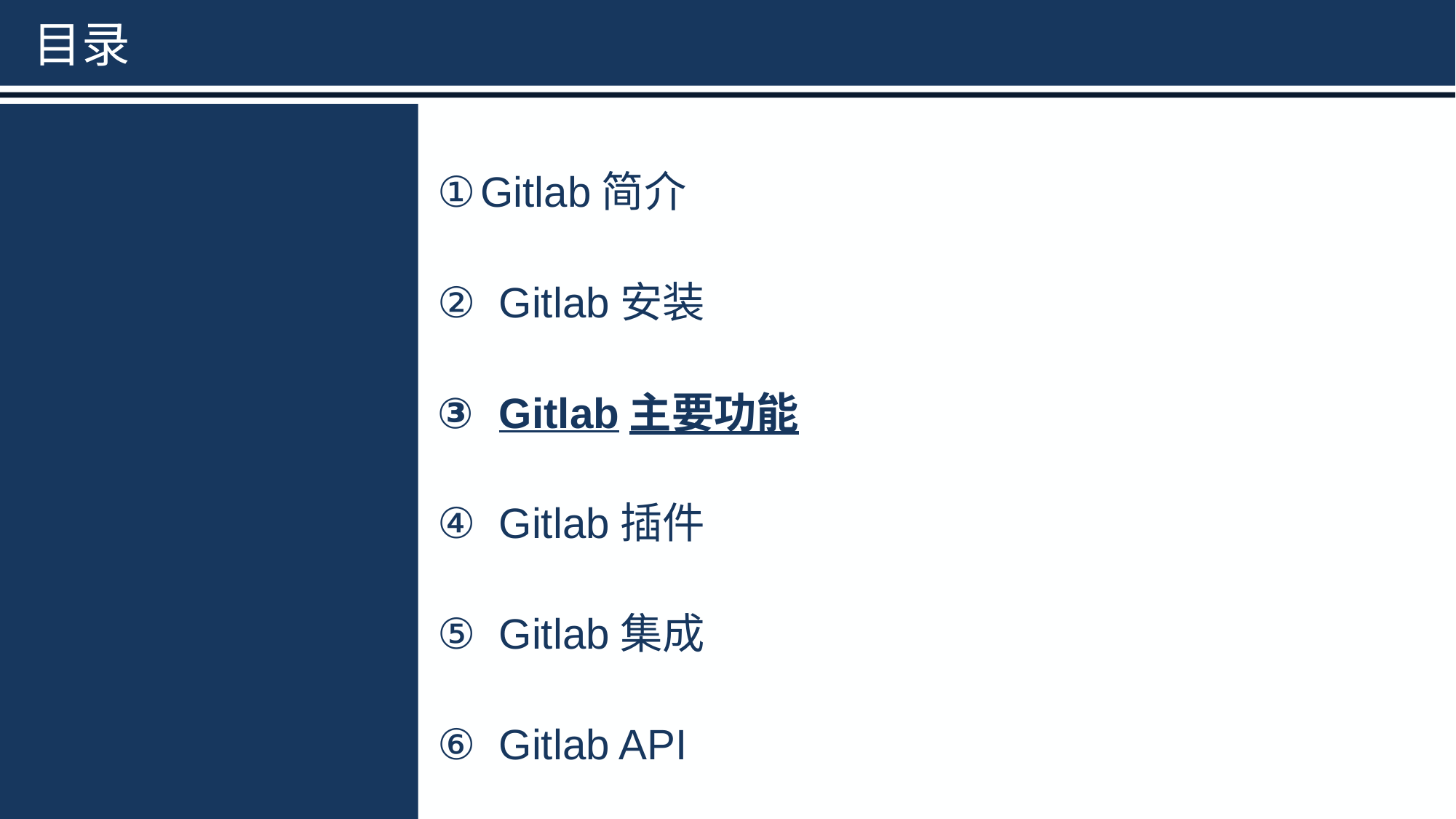

Gitlab简介
Gitlab安装
Gitlab主要功能
Gitlab插件
Gitlab集成
Gitlab API